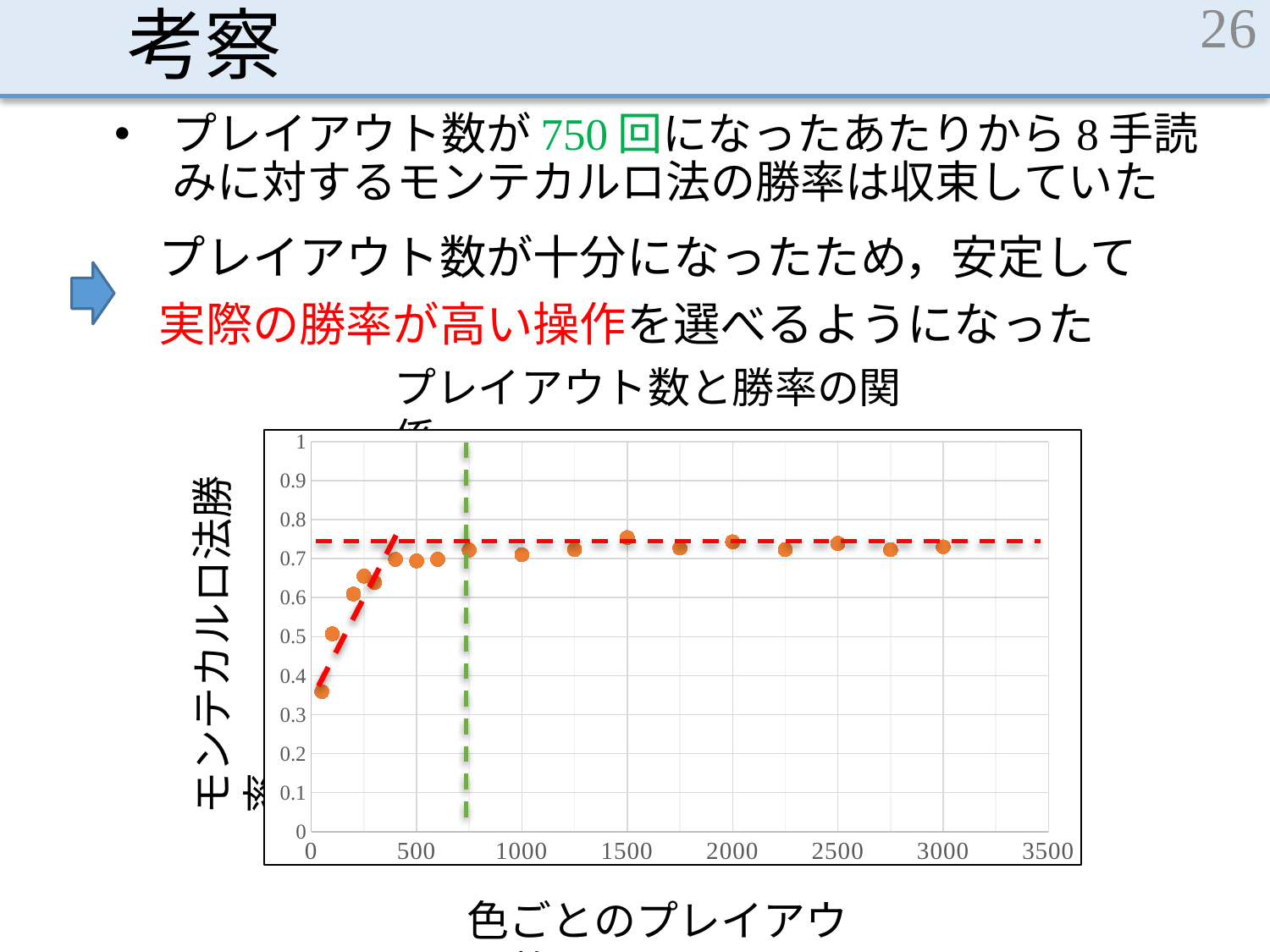

# 考察
26
プレイアウト数が750回になったあたりから8手読みに対するモンテカルロ法の勝率は収束していた

プレイアウト数が十分になったため，安定して
実際の勝率が高い操作を選べるようになった

プレイアウト数と勝率の関係

### Chart

| Category | モンテカルロ勝率 |
|---|---|
モンテカルロ法勝率
色ごとのプレイアウト数